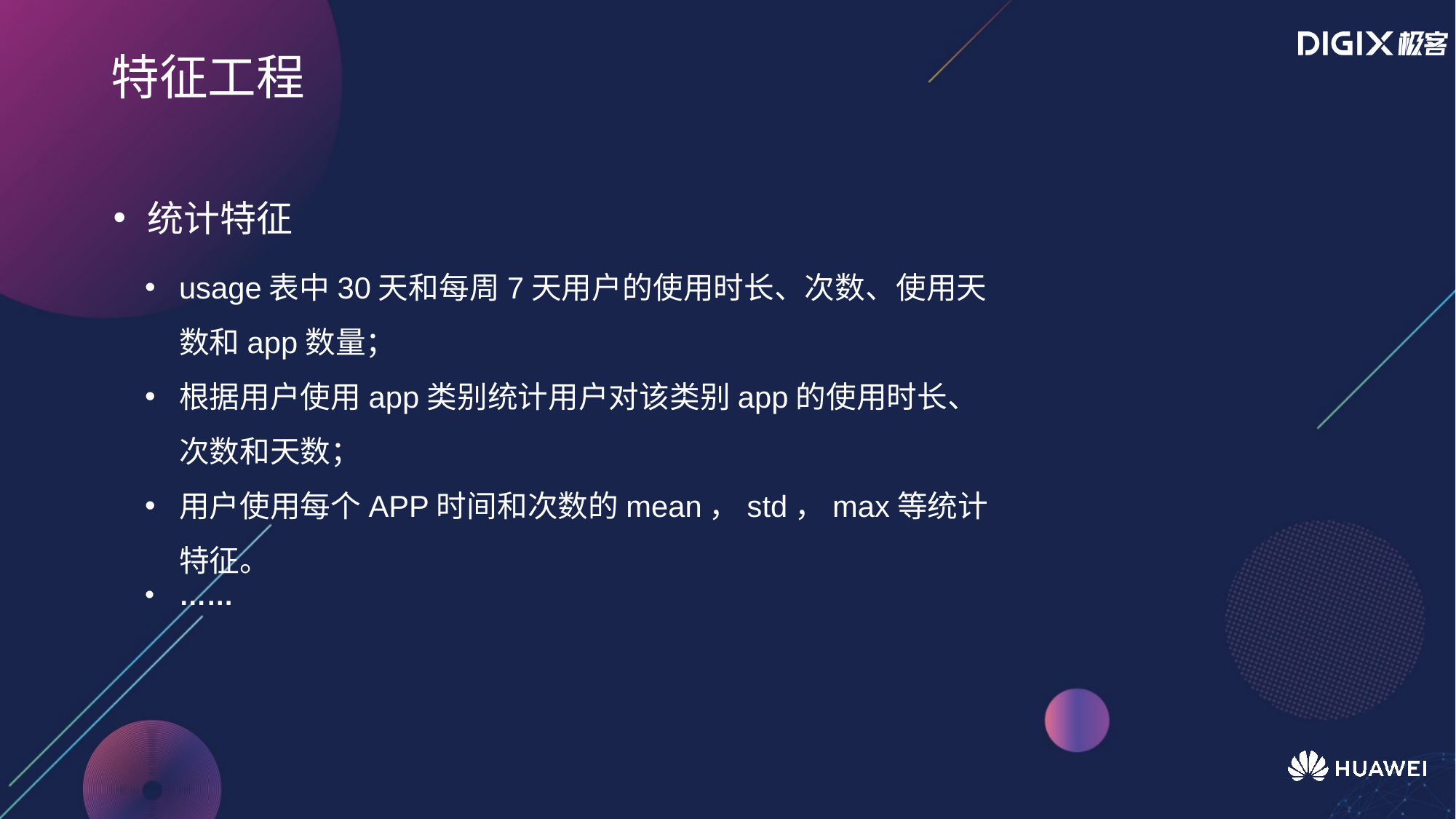

# 特征工程
统计特征
usage表中30天和每周7天用户的使用时长、次数、使用天数和app数量；
根据用户使用app类别统计用户对该类别app的使用时长、次数和天数；
用户使用每个APP时间和次数的mean，std，max等统计特征。
……